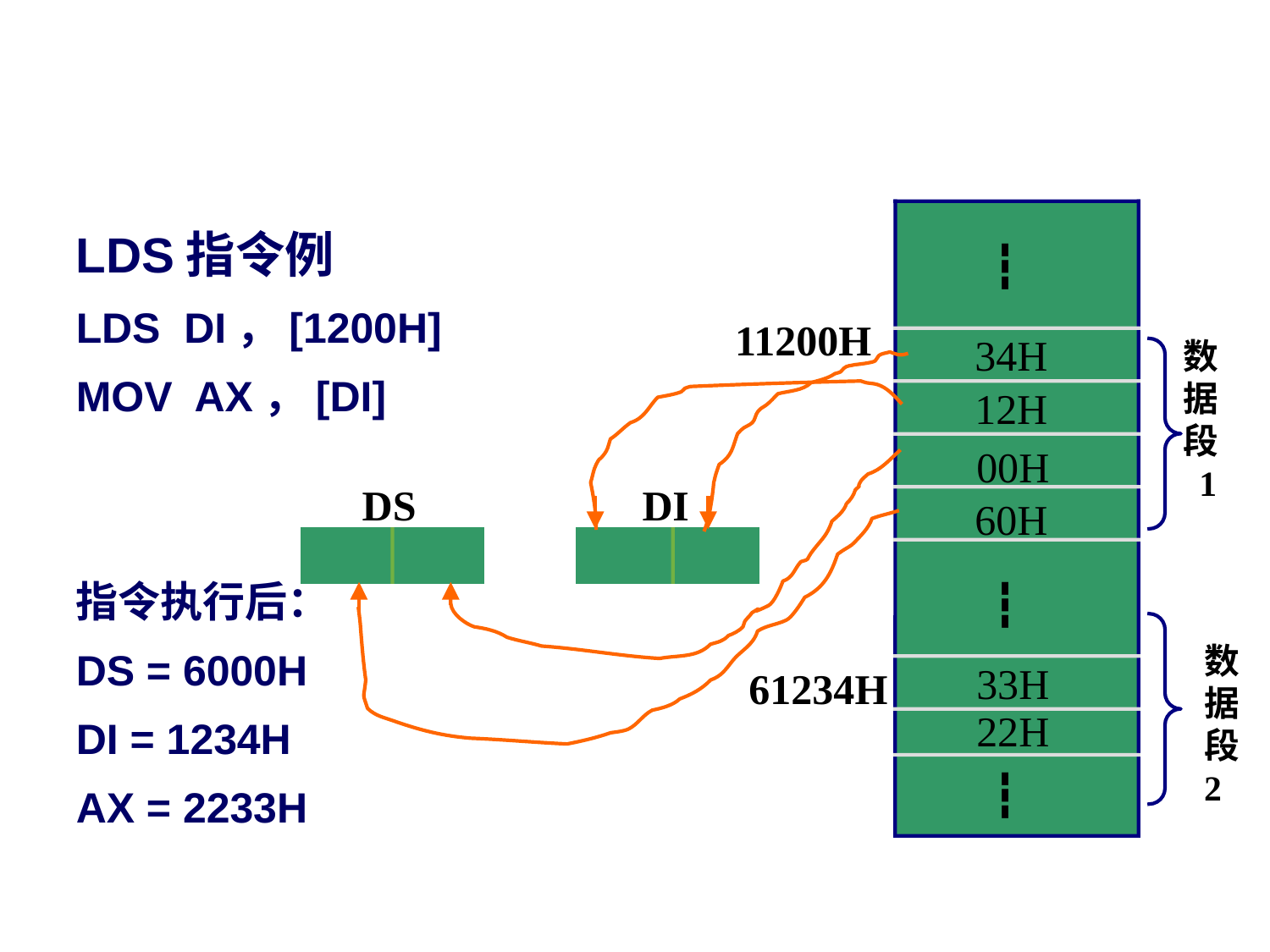

#

LDS指令例
LDS  DI，[1200H]
MOV  AX，[DI]

指令执行后：
DS = 6000H
DI = 1234H
AX = 2233H
┇
11200H
34H

数据段  1

12H

00H

DS
DI

60H

┇

数据段2
33H
61234H

22H

┇